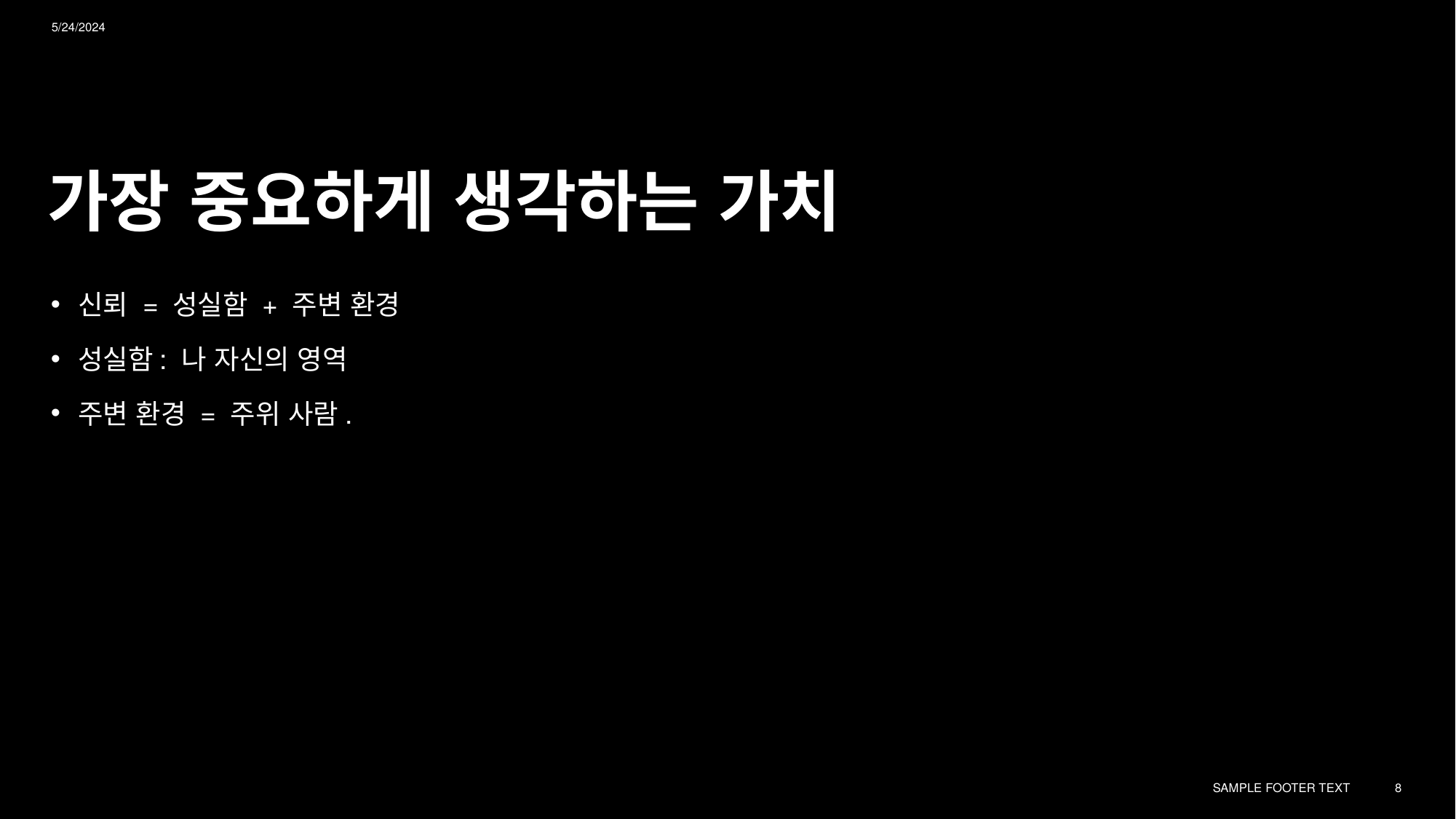

5/24/2024
# 가장 중요하게 생각하는 가치
신뢰 = 성실함 + 주변 환경
성실함: 나 자신의 영역
주변 환경 = 주위 사람.
Sample Footer Text
8